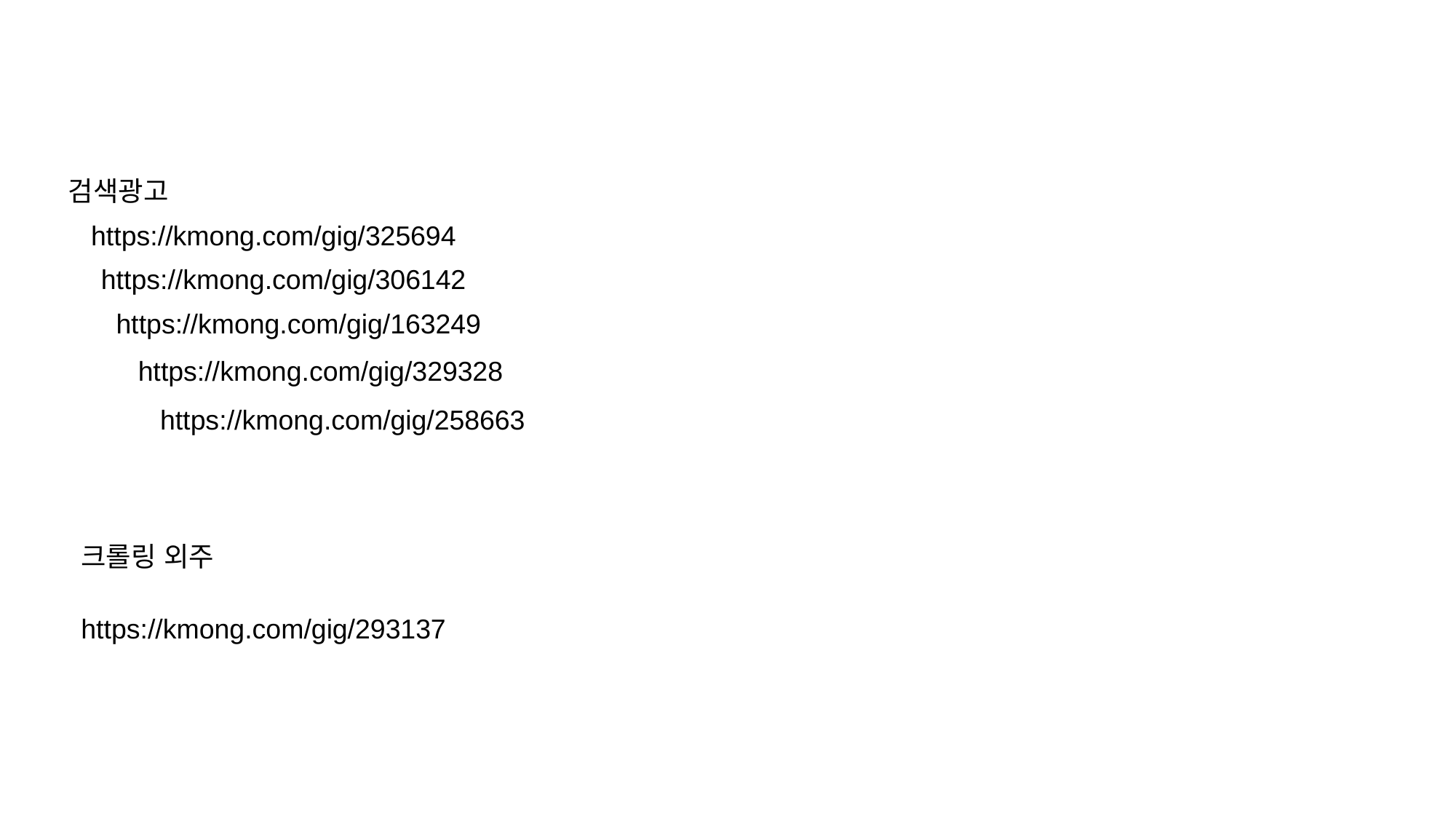

검색광고
https://kmong.com/gig/325694
https://kmong.com/gig/306142
https://kmong.com/gig/163249
https://kmong.com/gig/329328
https://kmong.com/gig/258663
크롤링 외주
https://kmong.com/gig/293137